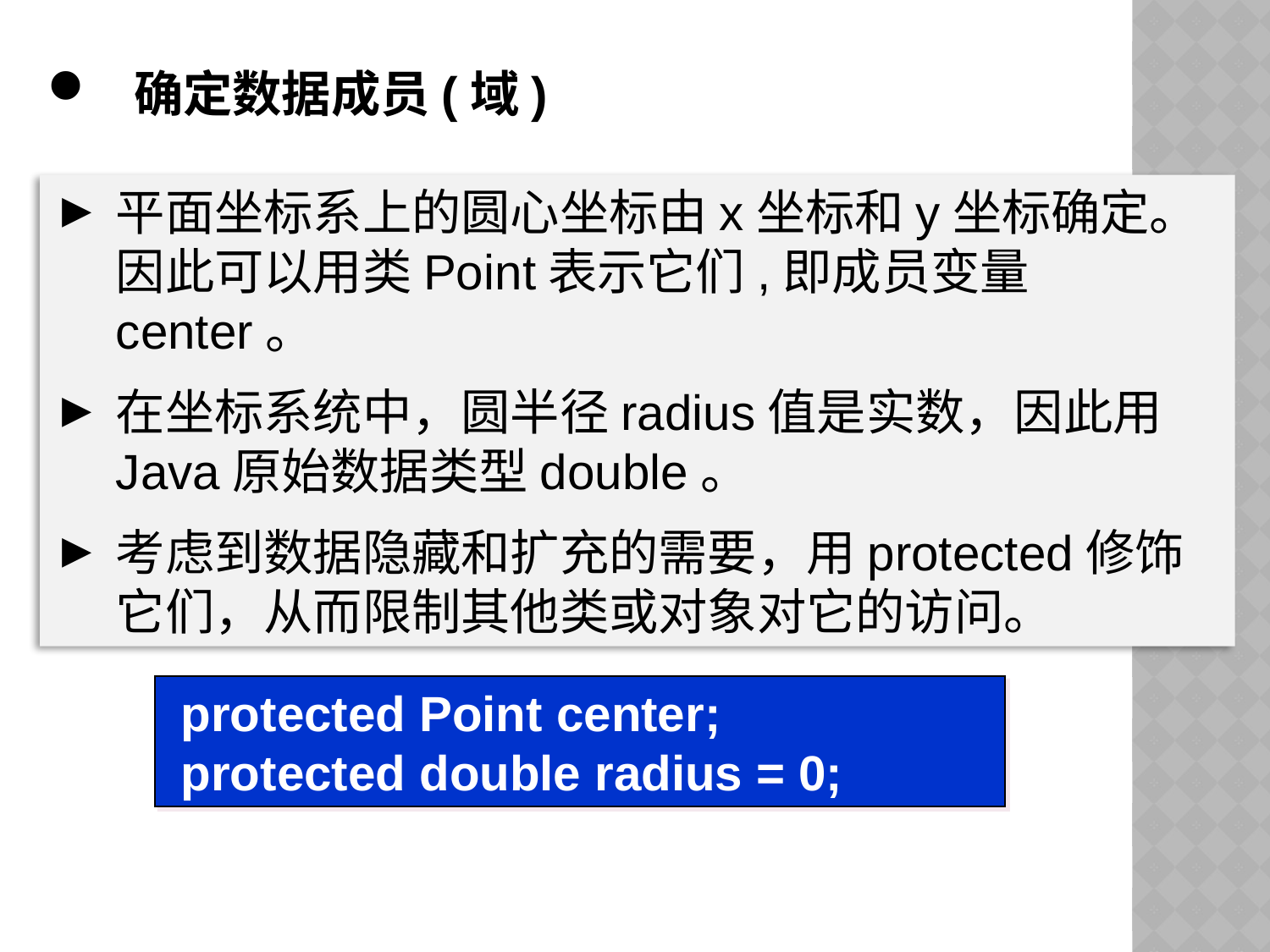

确定数据成员(域)
平面坐标系上的圆心坐标由x坐标和y坐标确定。因此可以用类Point表示它们,即成员变量center。
在坐标系统中，圆半径radius值是实数，因此用Java原始数据类型double。
考虑到数据隐藏和扩充的需要，用protected修饰它们，从而限制其他类或对象对它的访问。
 protected Point center;
 protected double radius = 0;